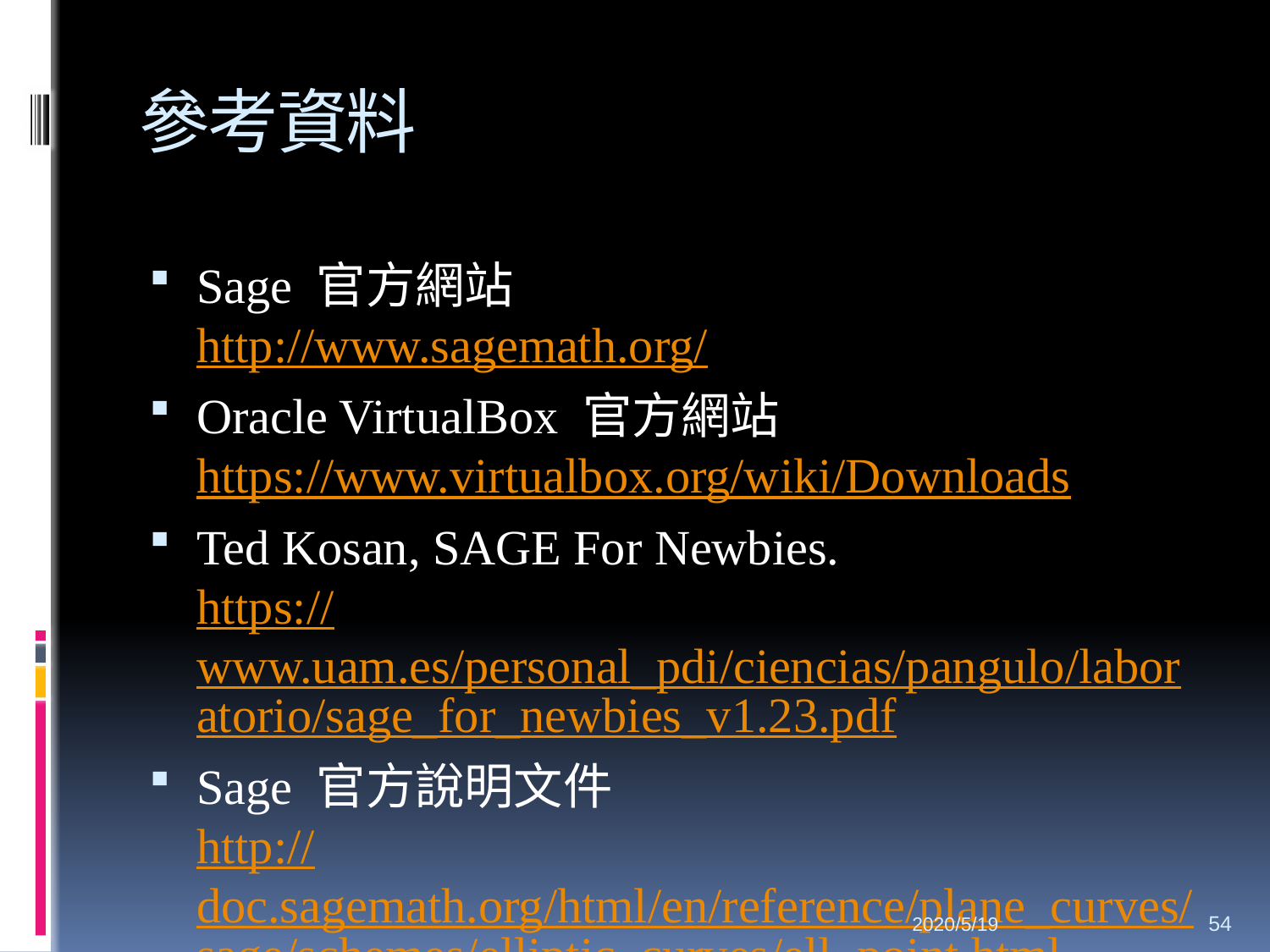

# 參考資料
Sage 官方網站
http://www.sagemath.org/
Oracle VirtualBox 官方網站
https://www.virtualbox.org/wiki/Downloads
Ted Kosan, SAGE For Newbies.
https://www.uam.es/personal_pdi/ciencias/pangulo/laboratorio/sage_for_newbies_v1.23.pdf
Sage 官方說明文件
http://doc.sagemath.org/html/en/reference/plane_curves/sage/schemes/elliptic_curves/ell_point.html
2020/5/19
54